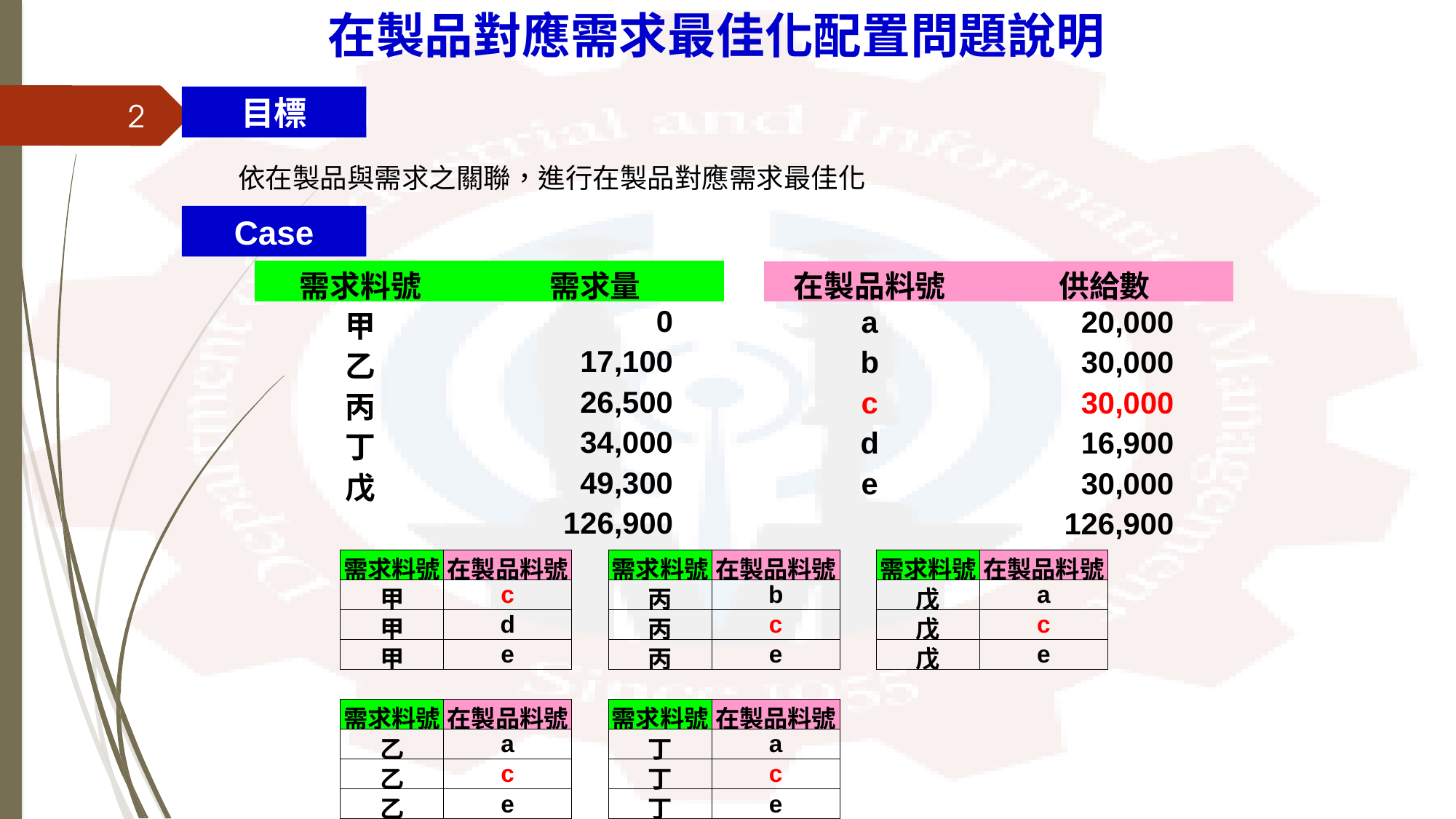

在製品對應需求最佳化配置問題說明
目標
2
依在製品與需求之關聯，進行在製品對應需求最佳化
Case
| 需求料號 | 需求量 |
| --- | --- |
| 甲 | 0 |
| 乙 | 17,100 |
| 丙 | 26,500 |
| 丁 | 34,000 |
| 戊 | 49,300 |
|  | 126,900 |
| 在製品料號 | 供給數 |
| --- | --- |
| a | 20,000 |
| b | 30,000 |
| c | 30,000 |
| d | 16,900 |
| e | 30,000 |
|  | 126,900 |
| 需求料號 | 在製品料號 |  | 需求料號 | 在製品料號 |  | 需求料號 | 在製品料號 |
| --- | --- | --- | --- | --- | --- | --- | --- |
| 甲 | c |  | 丙 | b |  | 戊 | a |
| 甲 | d |  | 丙 | c |  | 戊 | c |
| 甲 | e |  | 丙 | e |  | 戊 | e |
|  |  |  |  |  |  |  |  |
| 需求料號 | 在製品料號 |  | 需求料號 | 在製品料號 |  |  |  |
| 乙 | a |  | 丁 | a |  |  |  |
| 乙 | c |  | 丁 | c |  |  |  |
| 乙 | e |  | 丁 | e |  |  |  |